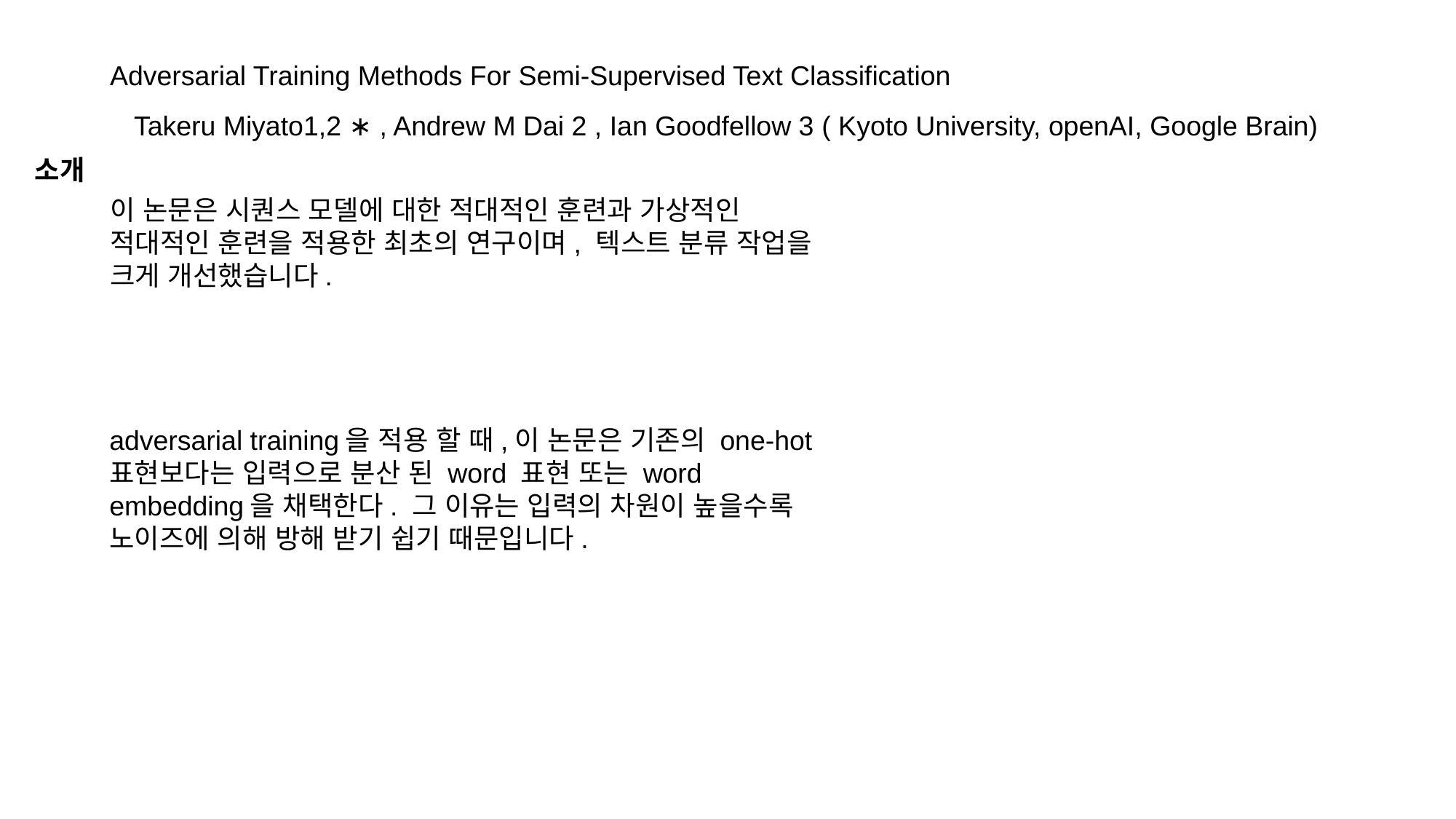

Adversarial Training Methods For Semi-Supervised Text Classification
Takeru Miyato1,2 ∗ , Andrew M Dai 2 , Ian Goodfellow 3 ( Kyoto University, openAI, Google Brain)
소개
이 논문은 시퀀스 모델에 대한 적대적인 훈련과 가상적인 적대적인 훈련을 적용한 최초의 연구이며, 텍스트 분류 작업을 크게 개선했습니다.
adversarial training을 적용 할 때,이 논문은 기존의 one-hot 표현보다는 입력으로 분산 된 word 표현 또는 word embedding을 채택한다. 그 이유는 입력의 차원이 높을수록 노이즈에 의해 방해 받기 쉽기 때문입니다.